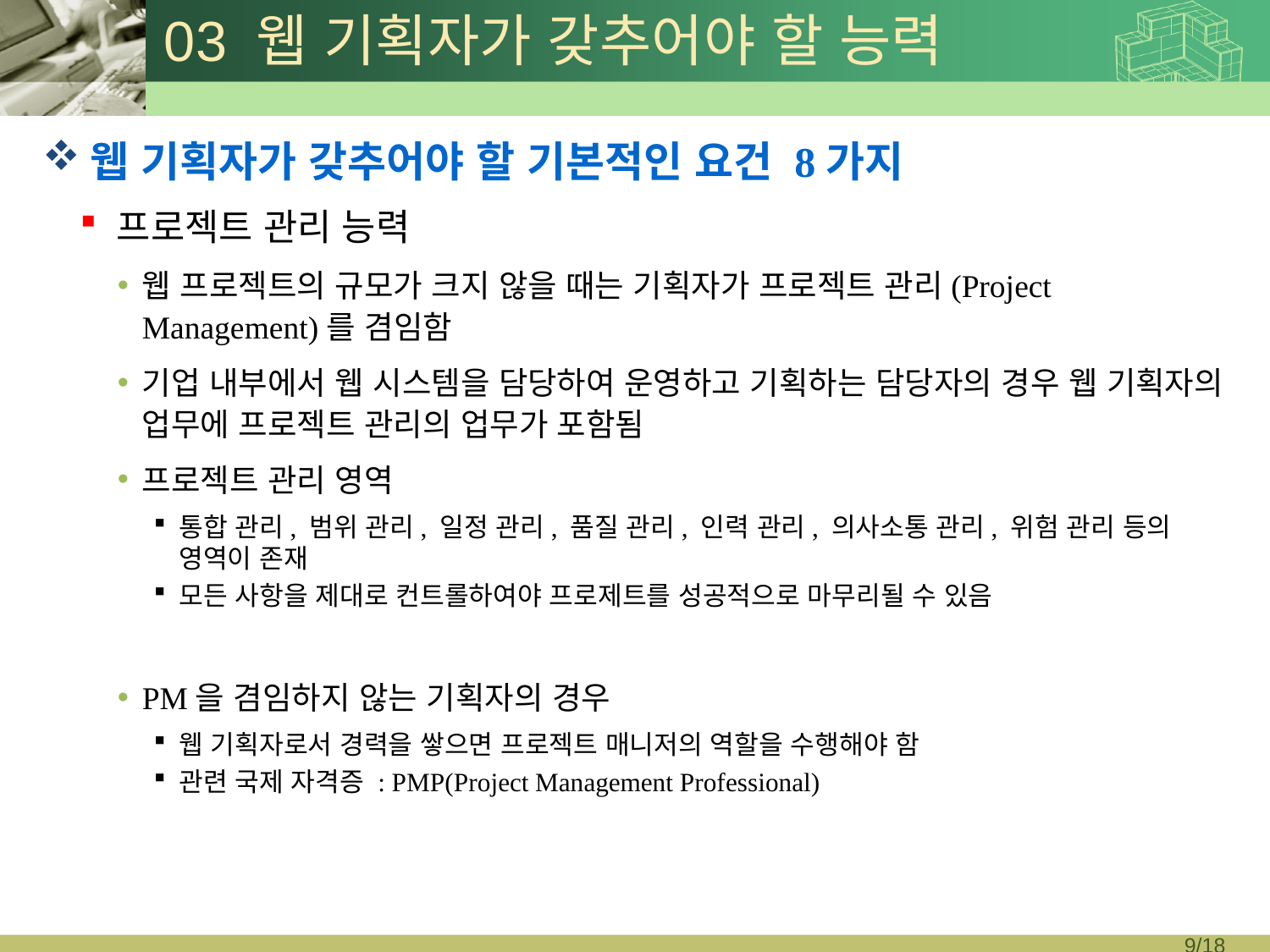

# 03 웹 기획자가 갖추어야 할 능력
웹 기획자가 갖추어야 할 기본적인 요건 8가지
프로젝트 관리 능력
웹 프로젝트의 규모가 크지 않을 때는 기획자가 프로젝트 관리(Project Management)를 겸임함
기업 내부에서 웹 시스템을 담당하여 운영하고 기획하는 담당자의 경우 웹 기획자의 업무에 프로젝트 관리의 업무가 포함됨
프로젝트 관리 영역
통합 관리, 범위 관리, 일정 관리, 품질 관리, 인력 관리, 의사소통 관리, 위험 관리 등의
영역이 존재
모든 사항을 제대로 컨트롤하여야 프로제트를 성공적으로 마무리될 수 있음

PM을 겸임하지 않는 기획자의 경우
웹 기획자로서 경력을 쌓으면 프로젝트 매니저의 역할을 수행해야 함
관련 국제 자격증 : PMP(Project Management Professional)